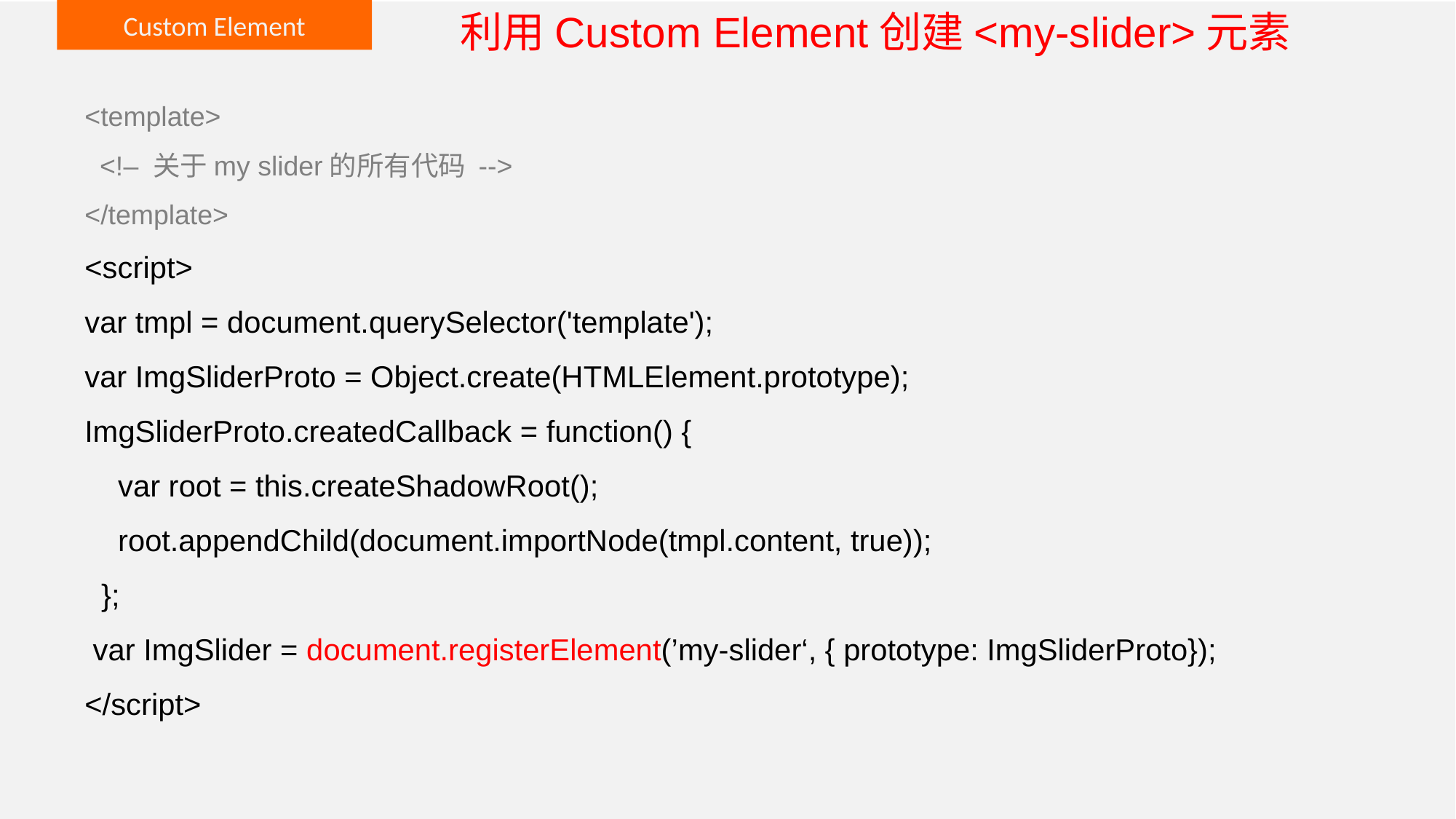

Custom Element
利用Custom Element创建<my-slider>元素

<template>
  <!– 关于my slider的所有代码 -->
</template>
<script>
var tmpl = document.querySelector('template');
var ImgSliderProto = Object.create(HTMLElement.prototype);
ImgSliderProto.createdCallback = function() {
    var root = this.createShadowRoot();
    root.appendChild(document.importNode(tmpl.content, true));
  };
 var ImgSlider = document.registerElement(’my-slider‘, { prototype: ImgSliderProto});
</script>